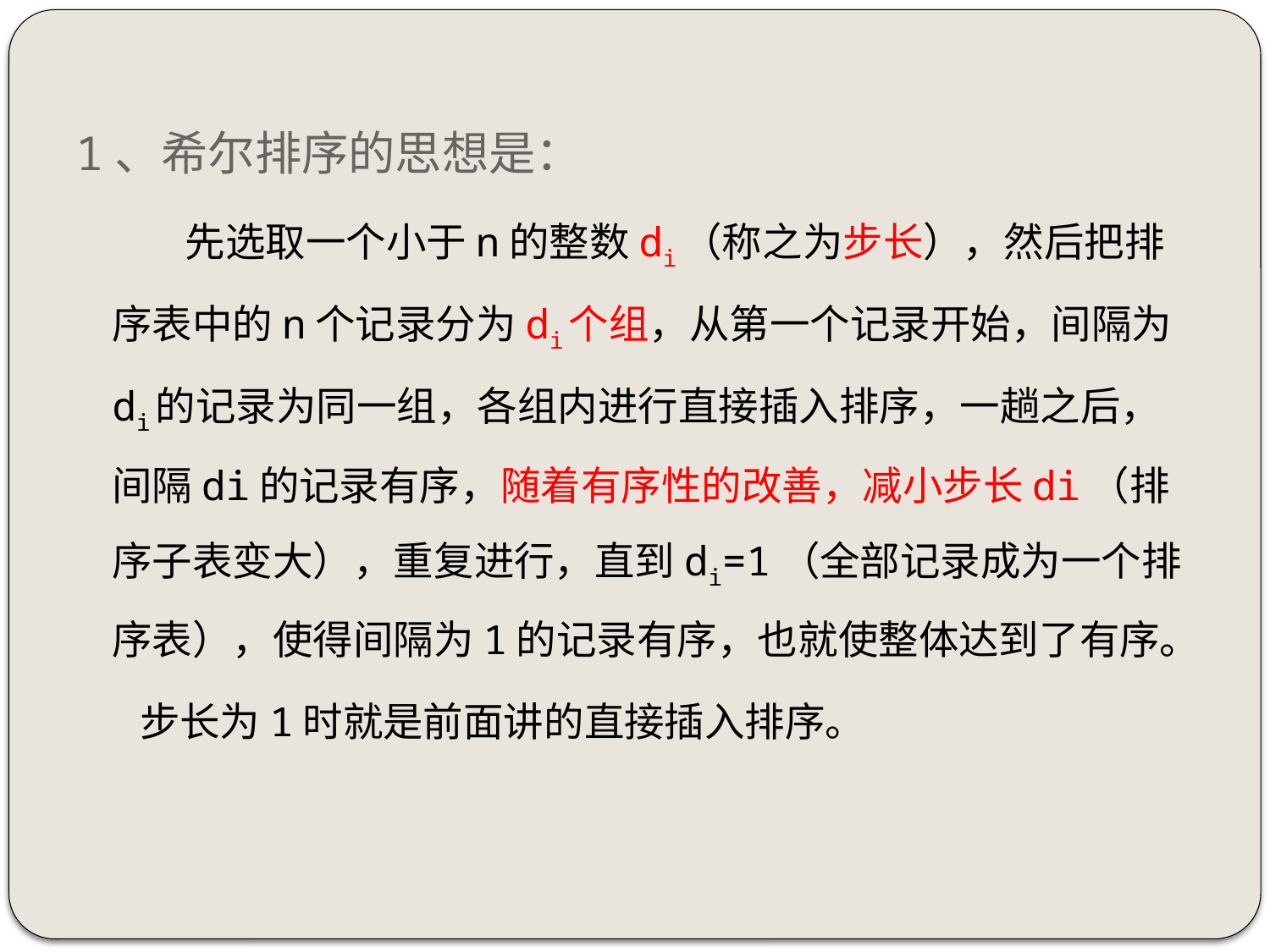

1、希尔排序的思想是：
           先选取一个小于n的整数di（称之为步长），然后把排序表中的n个记录分为di个组，从第一个记录开始，间隔为di的记录为同一组，各组内进行直接插入排序，一趟之后，间隔di的记录有序，随着有序性的改善，减小步长di（排序子表变大），重复进行，直到di=1（全部记录成为一个排序表），使得间隔为1的记录有序，也就使整体达到了有序。
      步长为1时就是前面讲的直接插入排序。